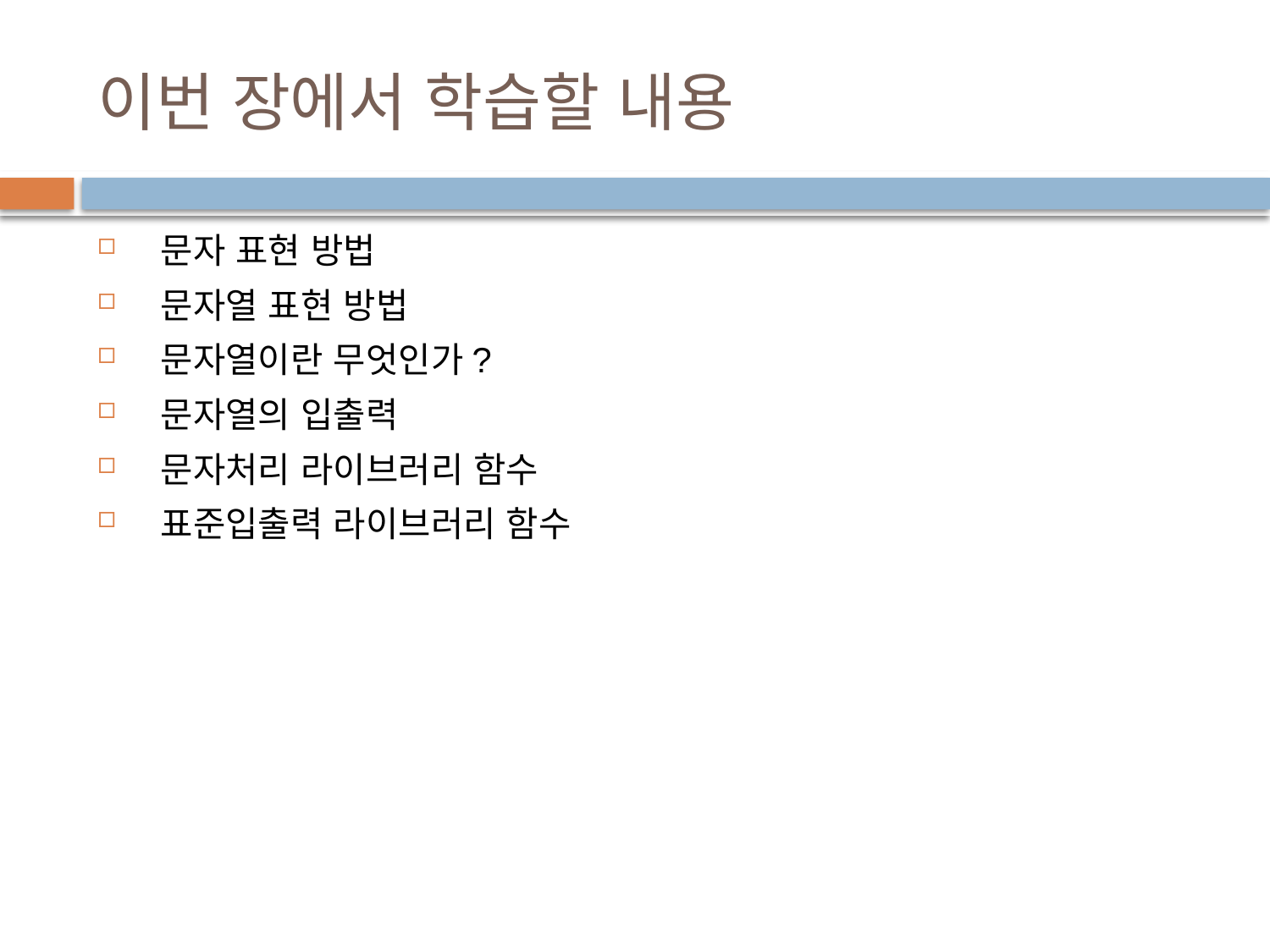

# 이번 장에서 학습할 내용
 문자 표현 방법
 문자열 표현 방법
 문자열이란 무엇인가?
 문자열의 입출력
 문자처리 라이브러리 함수
 표준입출력 라이브러리 함수